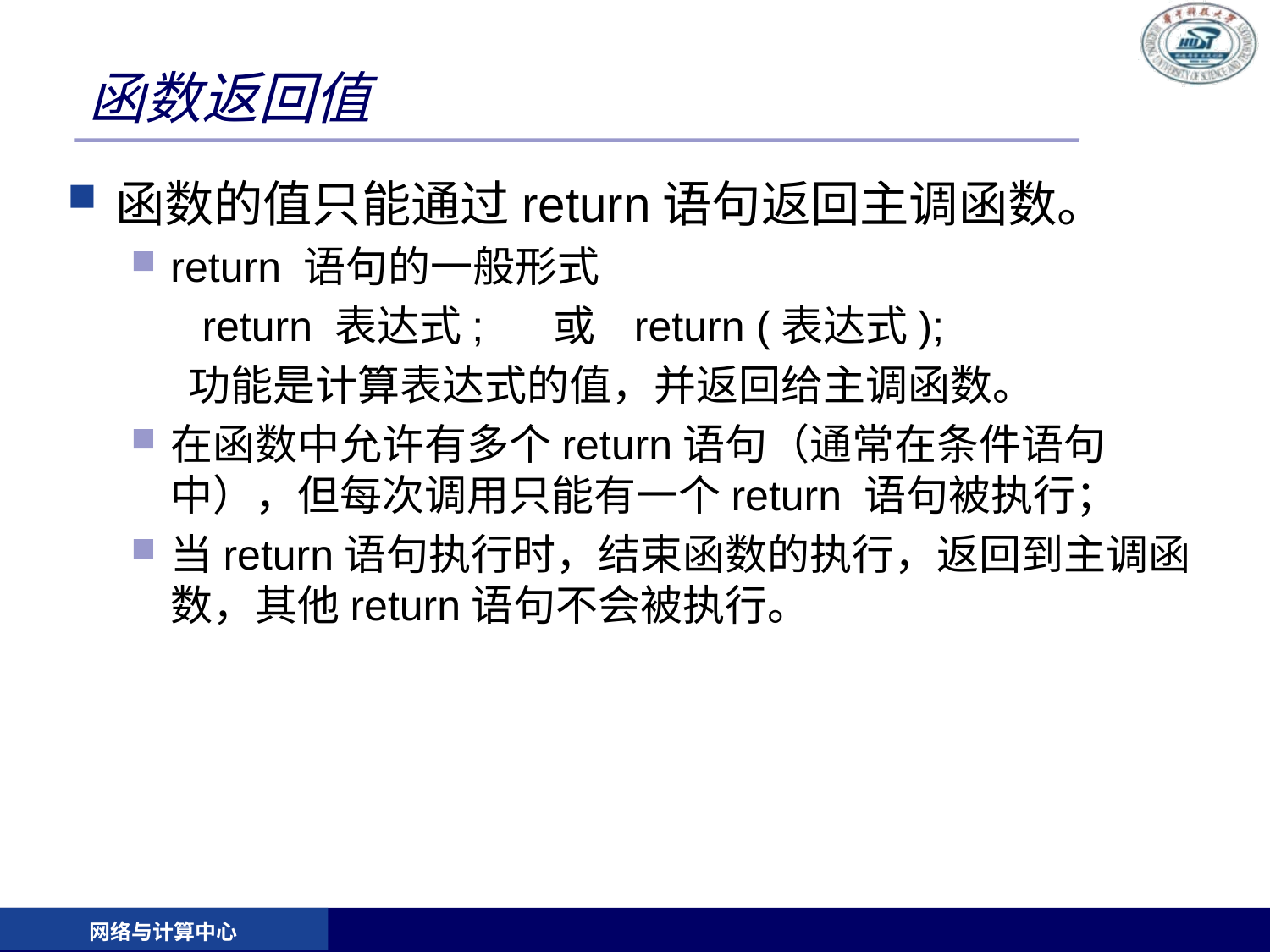

函数返回值
函数的值只能通过return语句返回主调函数。
return 语句的一般形式
      return 表达式;     或   return (表达式);
     功能是计算表达式的值，并返回给主调函数。
在函数中允许有多个return语句（通常在条件语句中），但每次调用只能有一个return 语句被执行；
当return语句执行时，结束函数的执行，返回到主调函数，其他return语句不会被执行。

网络与计算中心